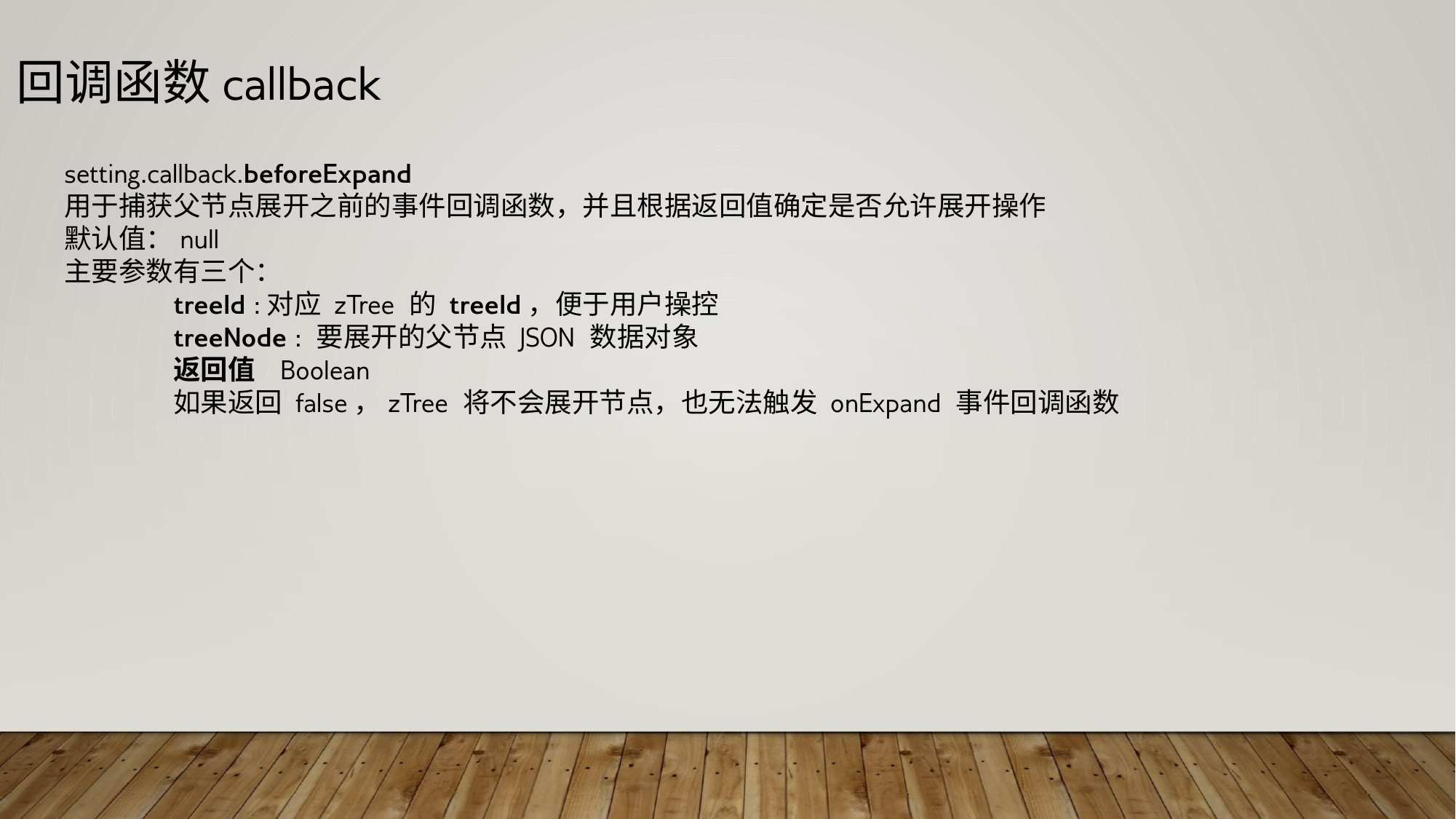

回调函数callback
setting.callback.beforeExpand
用于捕获父节点展开之前的事件回调函数，并且根据返回值确定是否允许展开操作
默认值：null
主要参数有三个：
	treeId :对应 zTree 的 treeId，便于用户操控
	treeNode : 要展开的父节点 JSON 数据对象
	返回值   Boolean
	如果返回 false，zTree 将不会展开节点，也无法触发 onExpand 事件回调函数